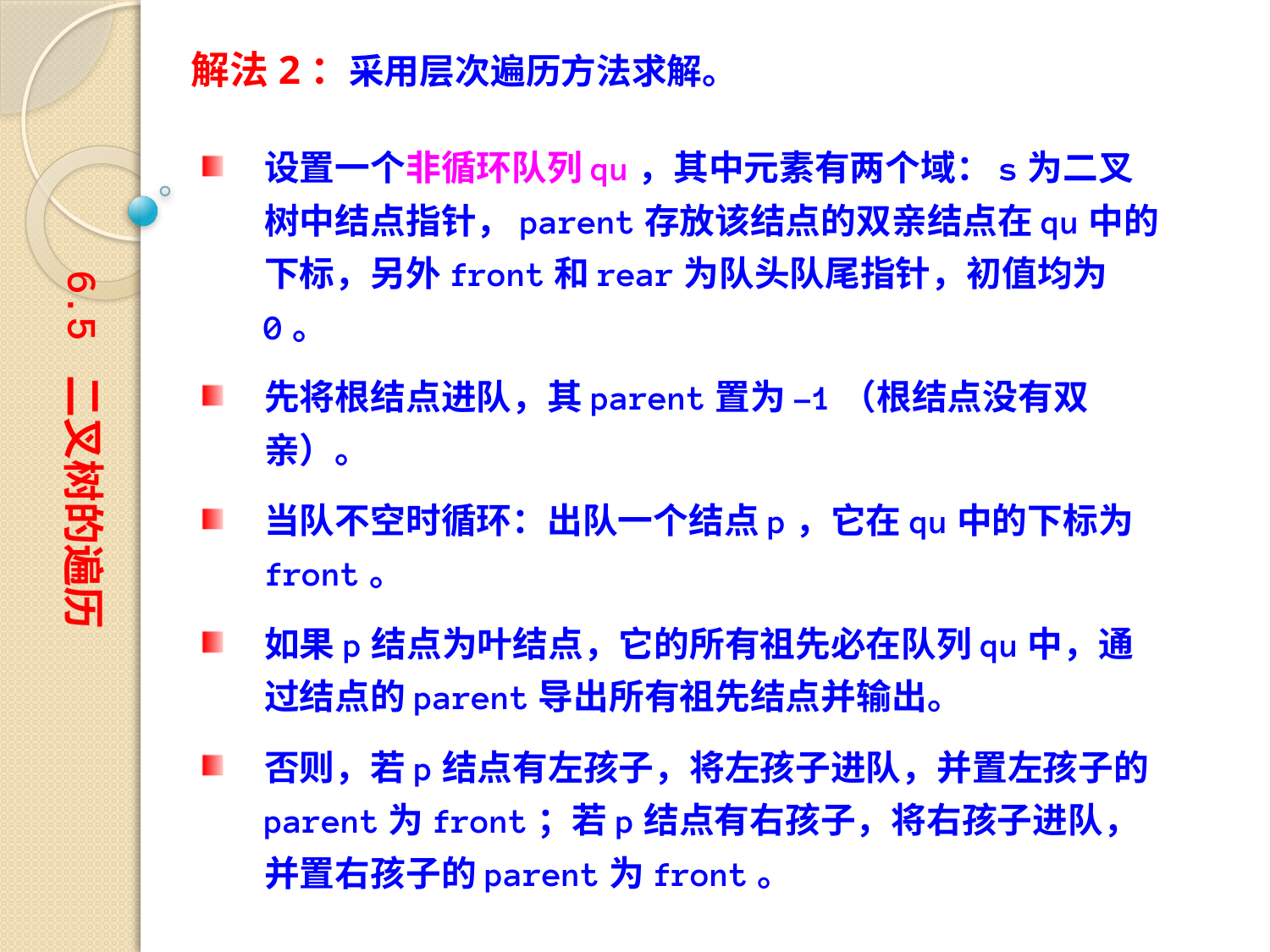

解法2：采用层次遍历方法求解。
设置一个非循环队列qu，其中元素有两个域：s为二叉树中结点指针，parent存放该结点的双亲结点在qu中的下标，另外front和rear为队头队尾指针，初值均为0。
先将根结点进队，其parent置为-1（根结点没有双亲）。
当队不空时循环：出队一个结点p，它在qu中的下标为front。
如果p结点为叶结点，它的所有祖先必在队列qu中，通过结点的parent导出所有祖先结点并输出。
否则，若p结点有左孩子，将左孩子进队，并置左孩子的parent为front；若p结点有右孩子，将右孩子进队，并置右孩子的parent为front。
6.5 二叉树的遍历